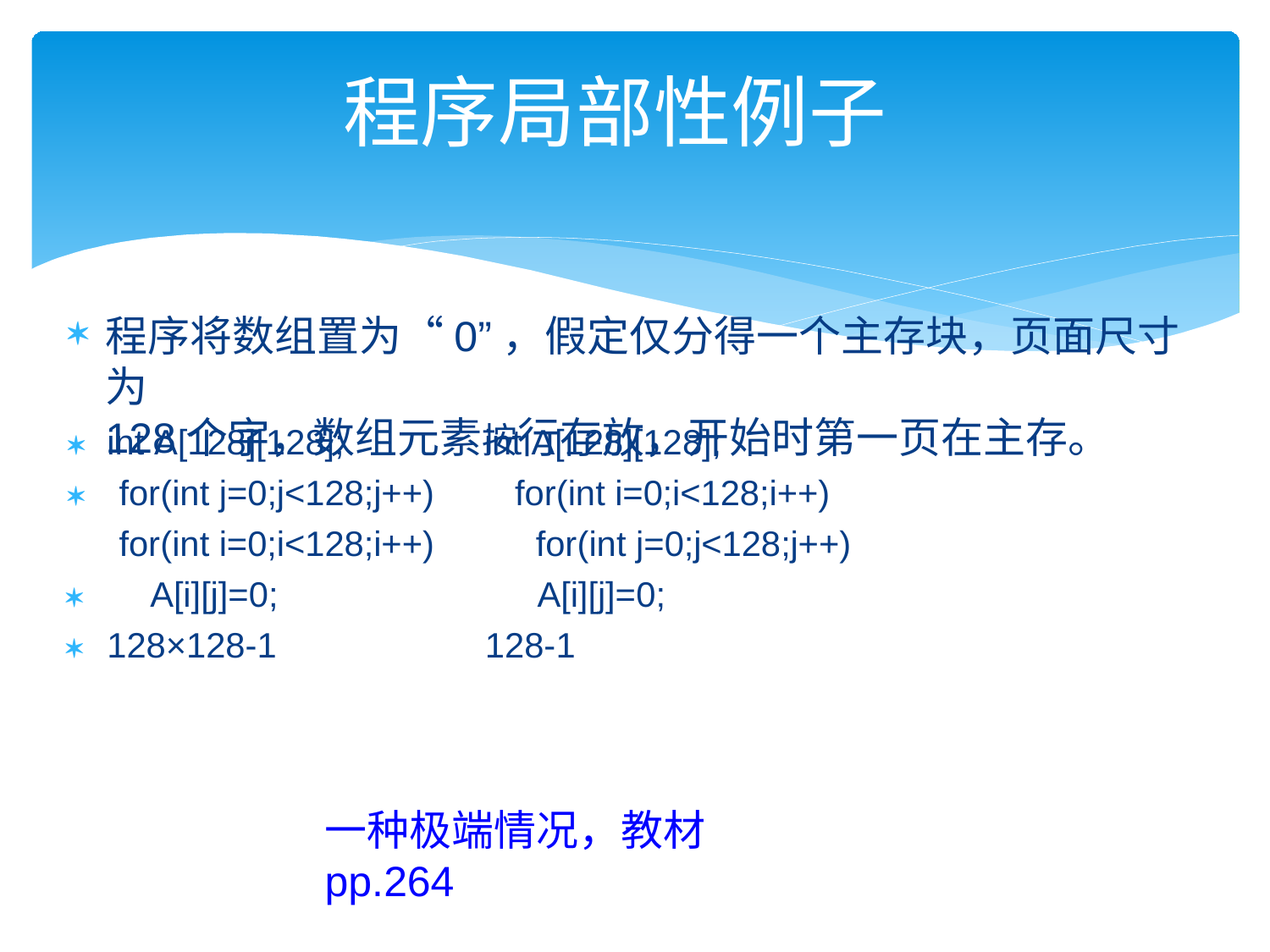

# 程序局部性例子
程序将数组置为“0”，假定仅分得一个主存块，页面尺寸为
128个字，数组元素按行存放，开始时第一页在主存。
∗	int A[128][128];
∗	for(int j=0;j<128;j++)  for(int i=0;i<128;i++)
∗	A[i][j]=0;
∗	128×128-1
int A[128][128];
for(int i=0;i<128;i++)  for(int j=0;j<128;j++)
A[i][j]=0;
128-1
一种极端情况，教材pp.264